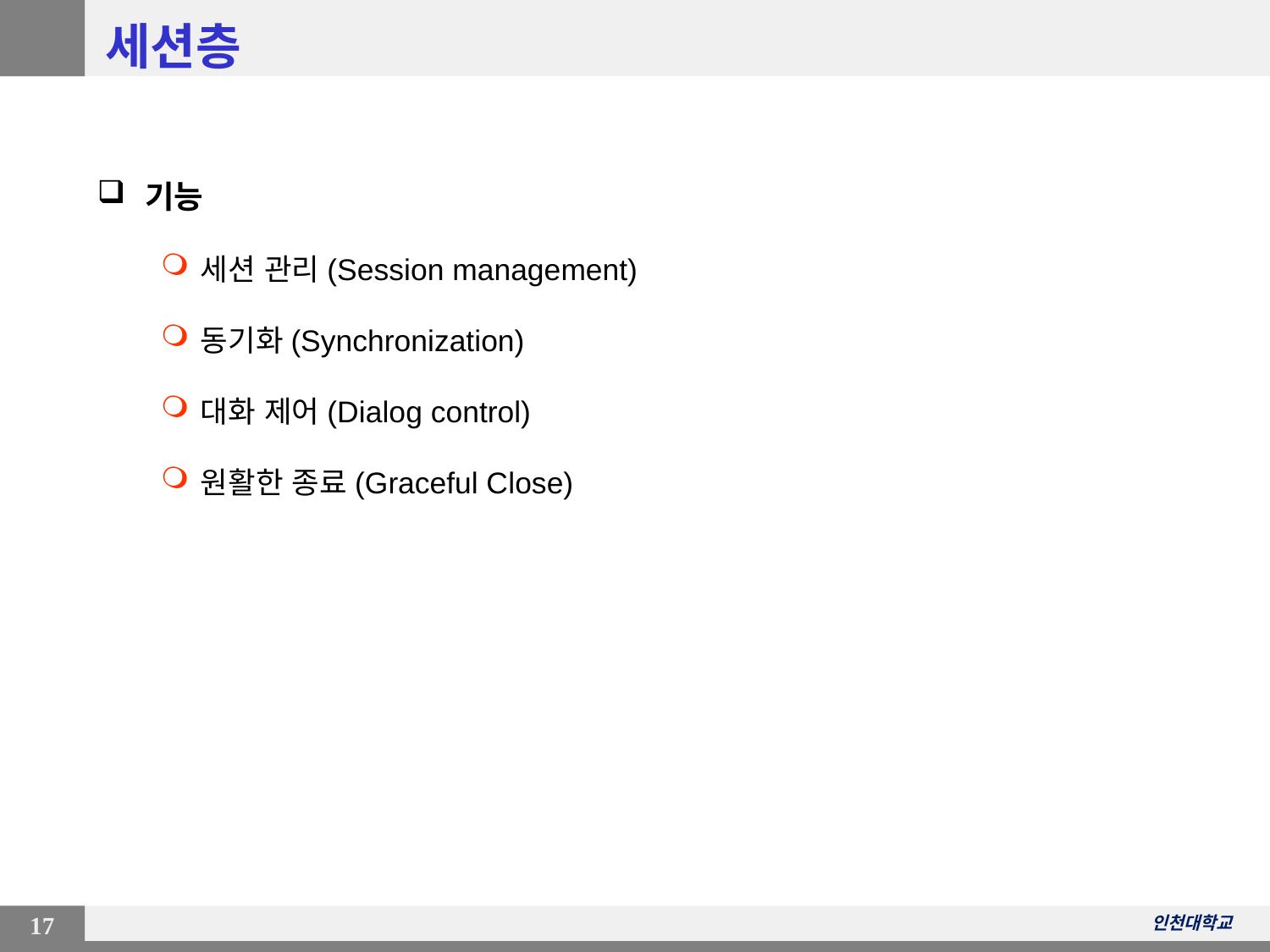

# 세션층
기능
세션 관리(Session management)
동기화(Synchronization)
대화 제어(Dialog control)
원활한 종료(Graceful Close)